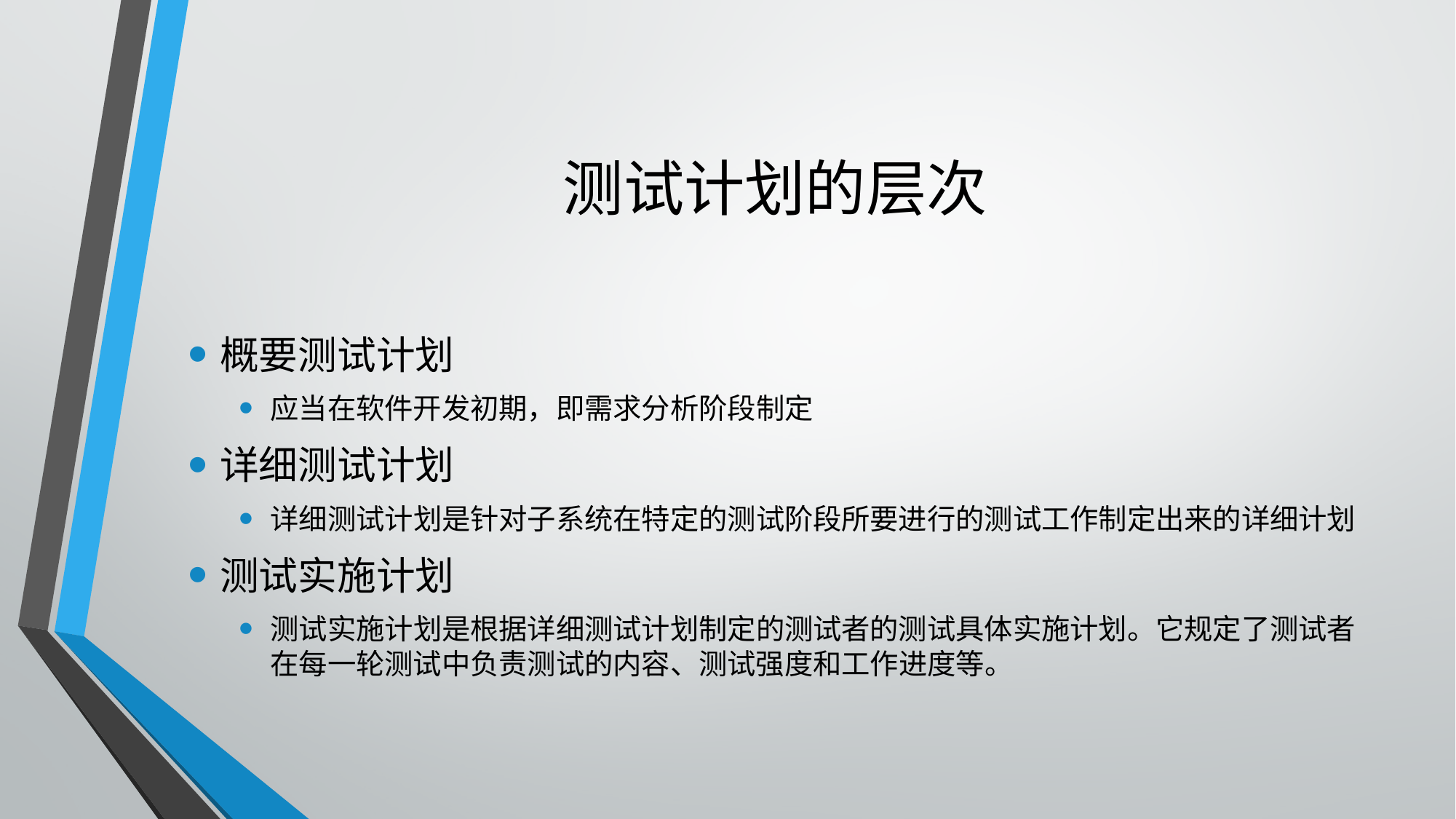

# 测试计划的层次
概要测试计划
应当在软件开发初期，即需求分析阶段制定
详细测试计划
详细测试计划是针对子系统在特定的测试阶段所要进行的测试工作制定出来的详细计划
测试实施计划
测试实施计划是根据详细测试计划制定的测试者的测试具体实施计划。它规定了测试者在每一轮测试中负责测试的内容、测试强度和工作进度等。